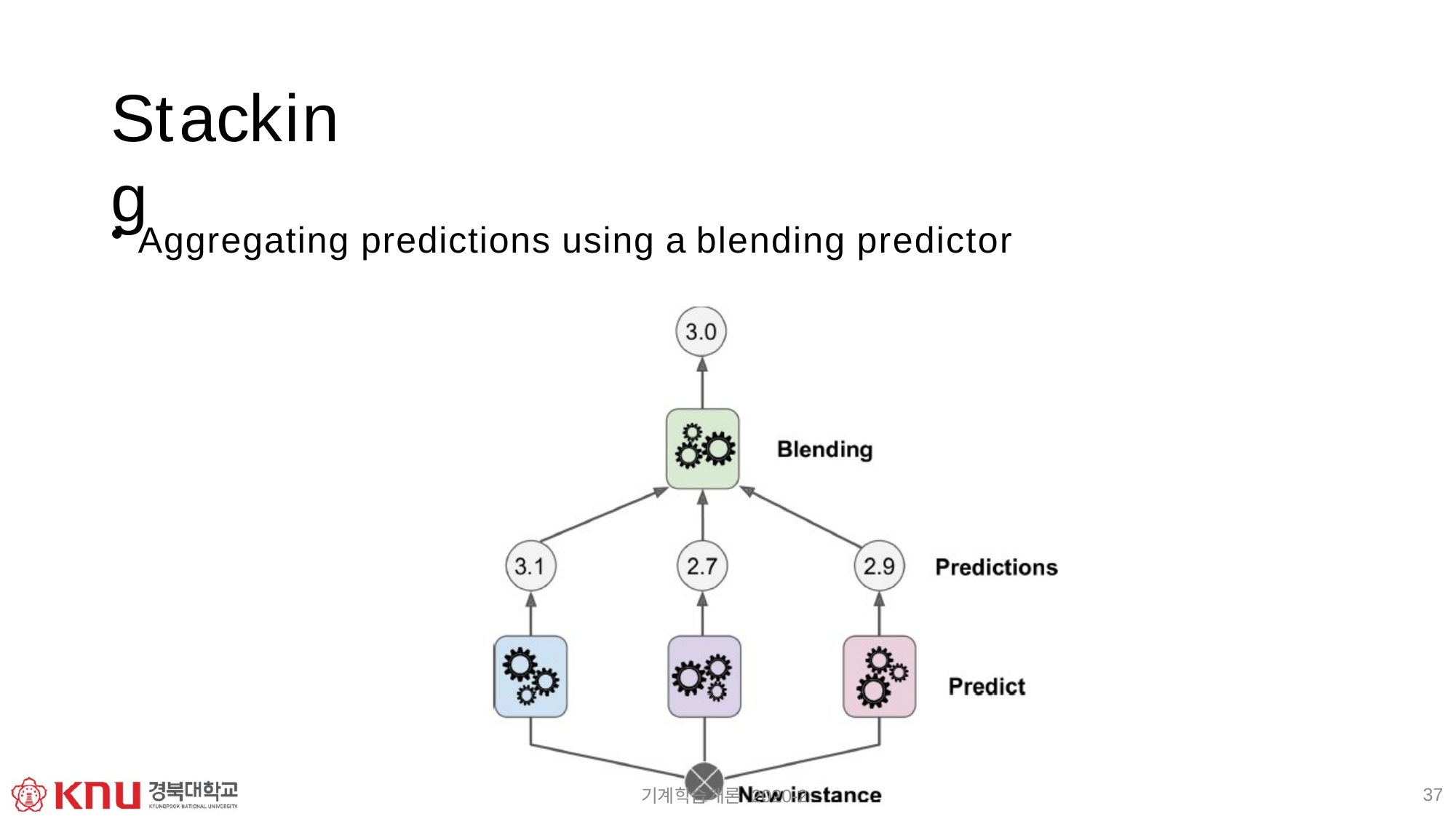

# Stacking
Aggregating predictions using a blending predictor

37
기계학습개론 2020-2